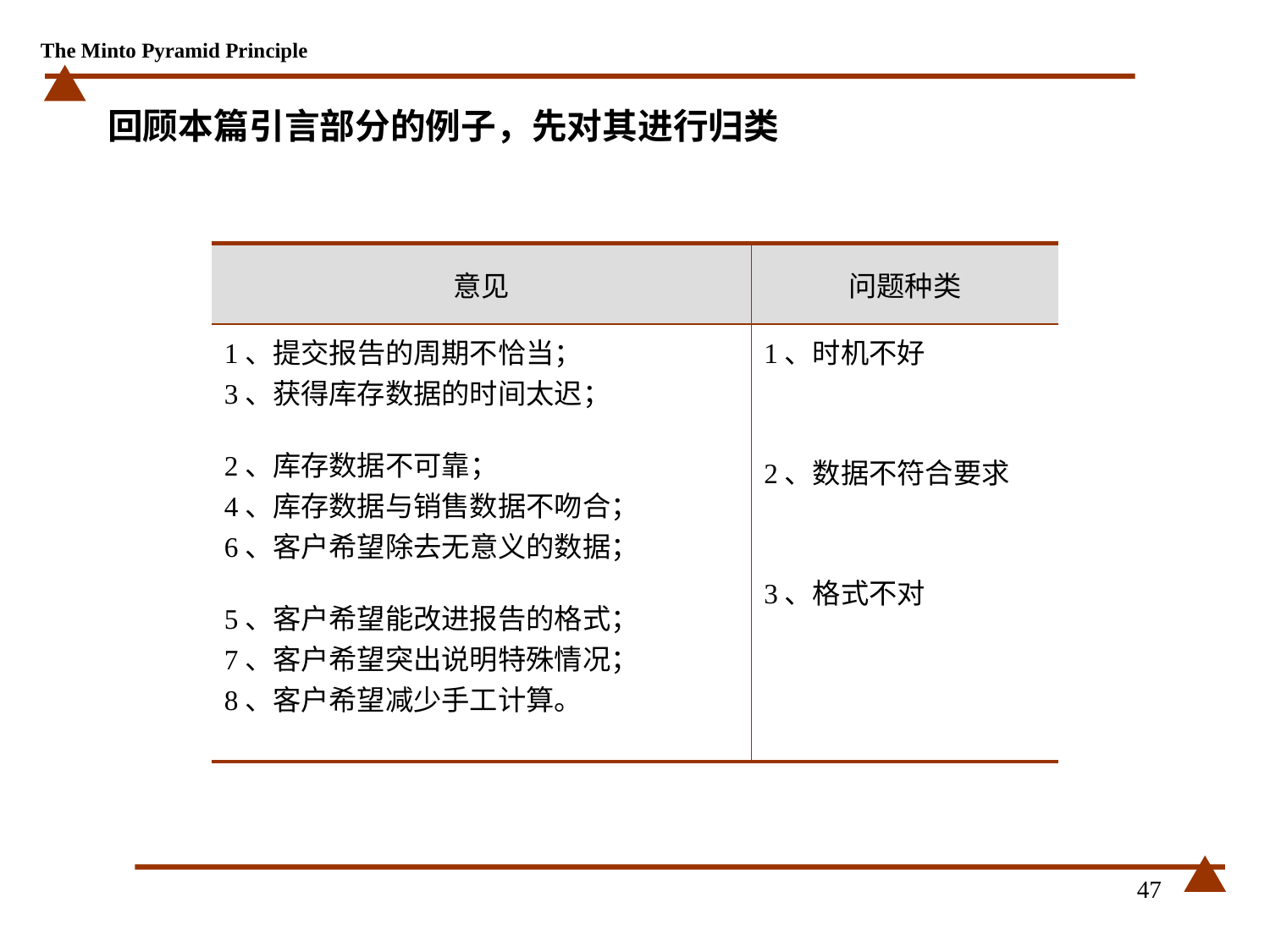

# 回顾本篇引言部分的例子，先对其进行归类
| 意见 | 问题种类 |
| --- | --- |
| 1、提交报告的周期不恰当； 3、获得库存数据的时间太迟； 2、库存数据不可靠； 4、库存数据与销售数据不吻合； 6、客户希望除去无意义的数据； 5、客户希望能改进报告的格式； 7、客户希望突出说明特殊情况； 8、客户希望减少手工计算。 | 1、时机不好 2、数据不符合要求 3、格式不对 |
47